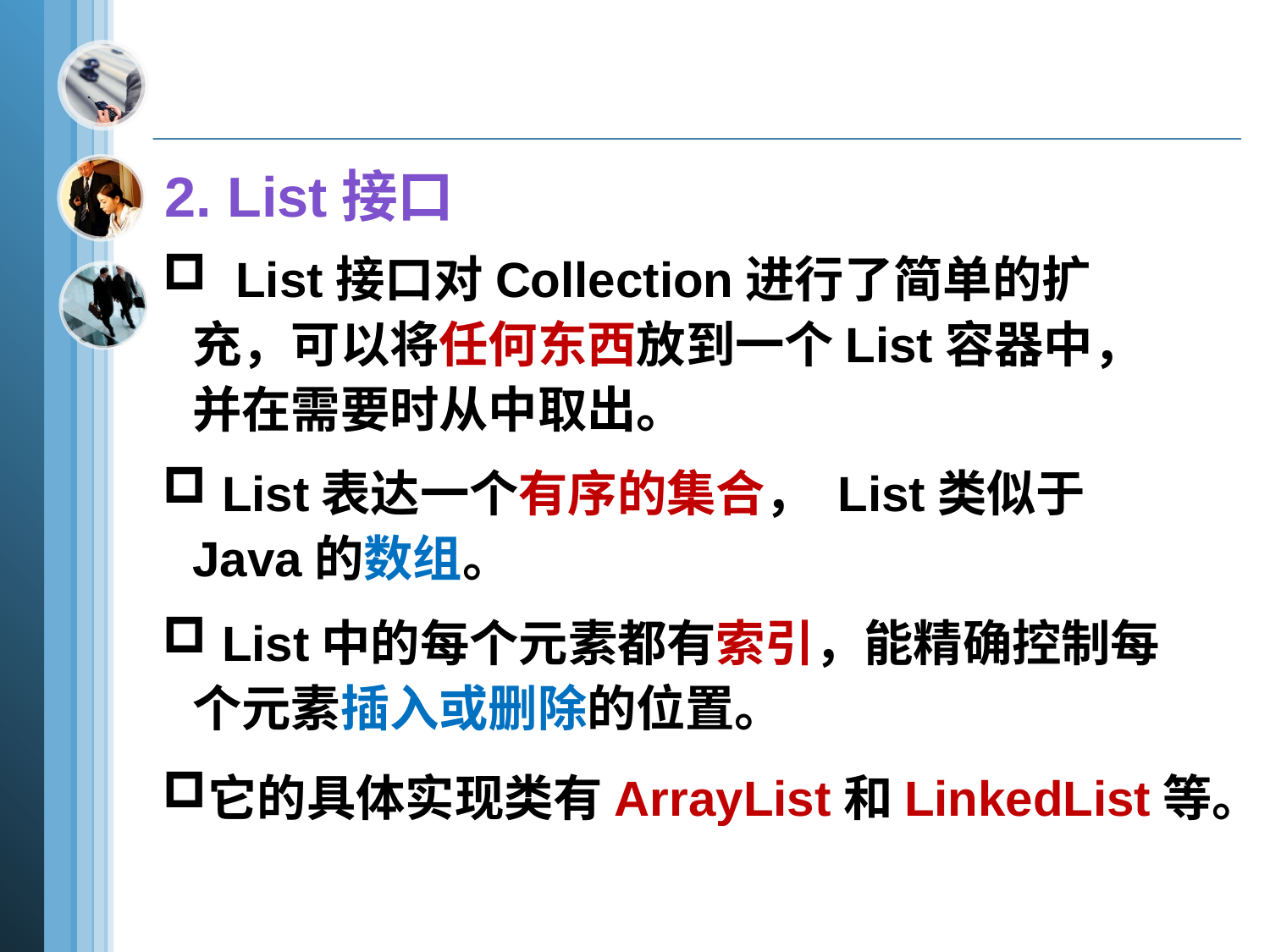

2. List接口
  List接口对Collection进行了简单的扩充，可以将任何东西放到一个List容器中，并在需要时从中取出。
 List表达一个有序的集合， List类似于Java的数组。

 List中的每个元素都有索引，能精确控制每个元素插入或删除的位置。
它的具体实现类有ArrayList和LinkedList等。